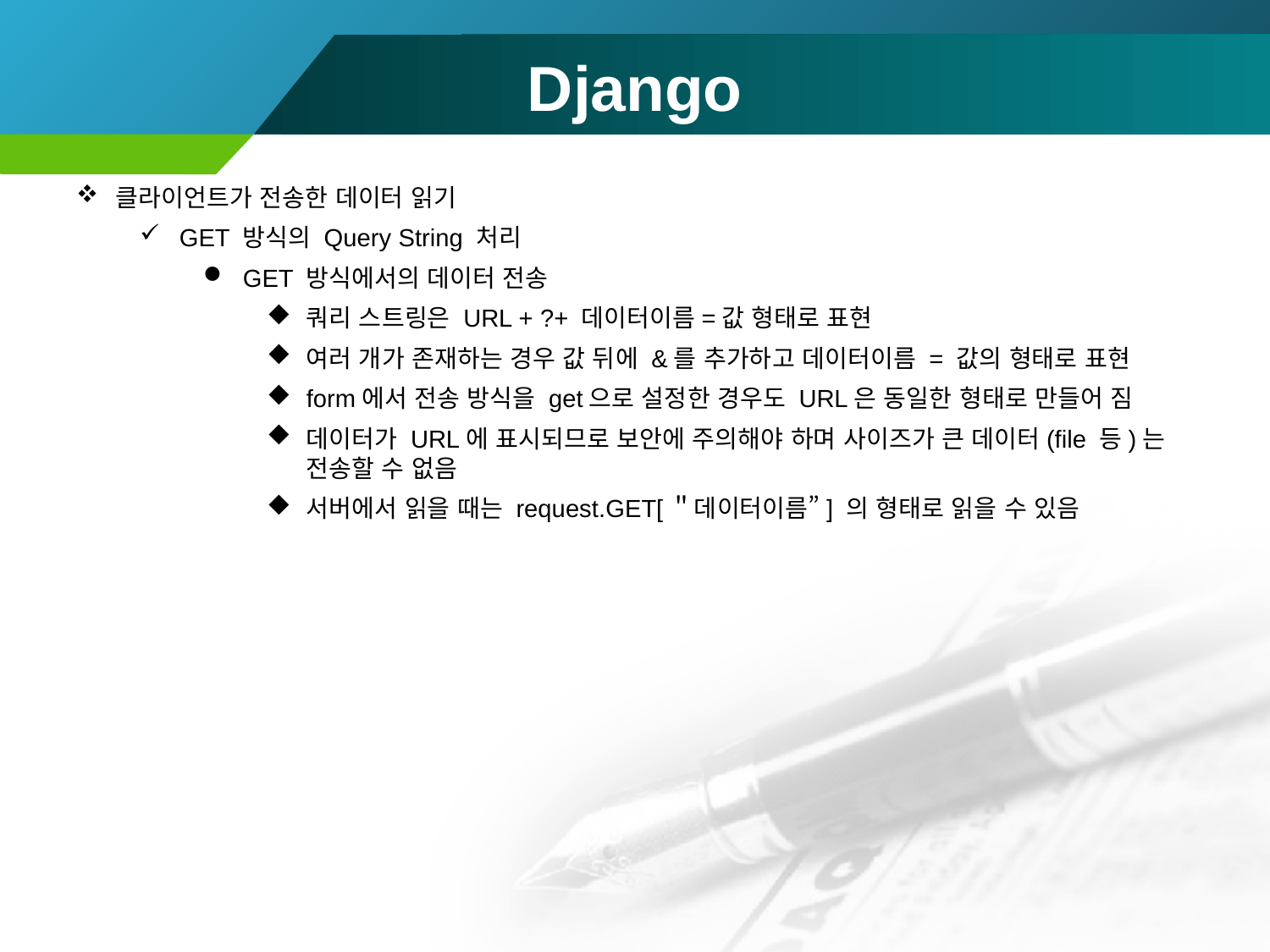

# Django
클라이언트가 전송한 데이터 읽기
GET 방식의 Query String 처리
GET 방식에서의 데이터 전송
쿼리 스트링은 URL + ?+ 데이터이름=값 형태로 표현
여러 개가 존재하는 경우 값 뒤에 &를 추가하고 데이터이름 = 값의 형태로 표현
form에서 전송 방식을 get으로 설정한 경우도 URL은 동일한 형태로 만들어 짐
데이터가 URL에 표시되므로 보안에 주의해야 하며 사이즈가 큰 데이터(file 등)는 전송할 수 없음
서버에서 읽을 때는 request.GET[＂데이터이름”] 의 형태로 읽을 수 있음